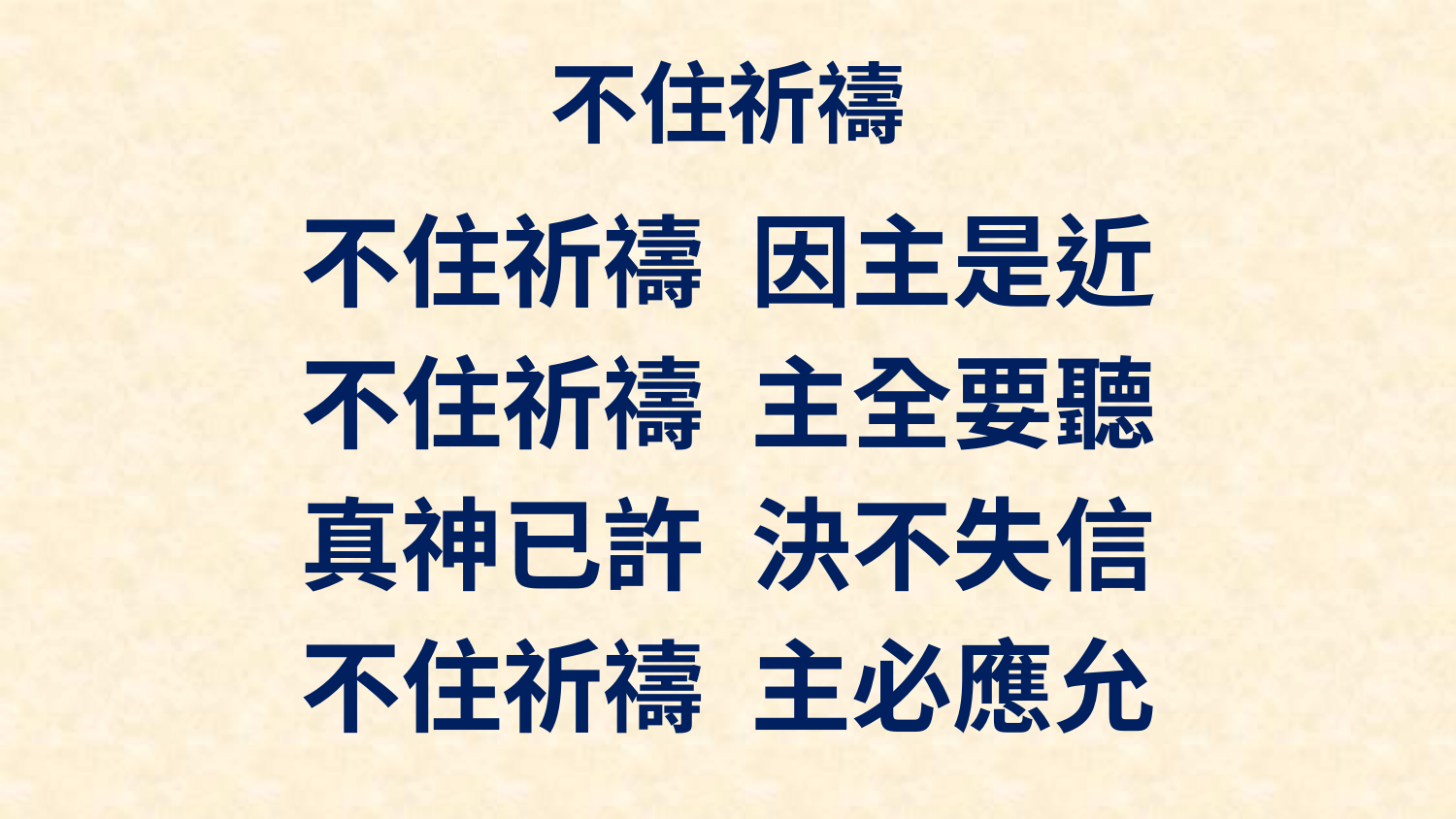

# 不住祈禱
不住祈禱  因主是近
不住祈禱  主全要聽
真神已許  決不失信
不住祈禱  主必應允